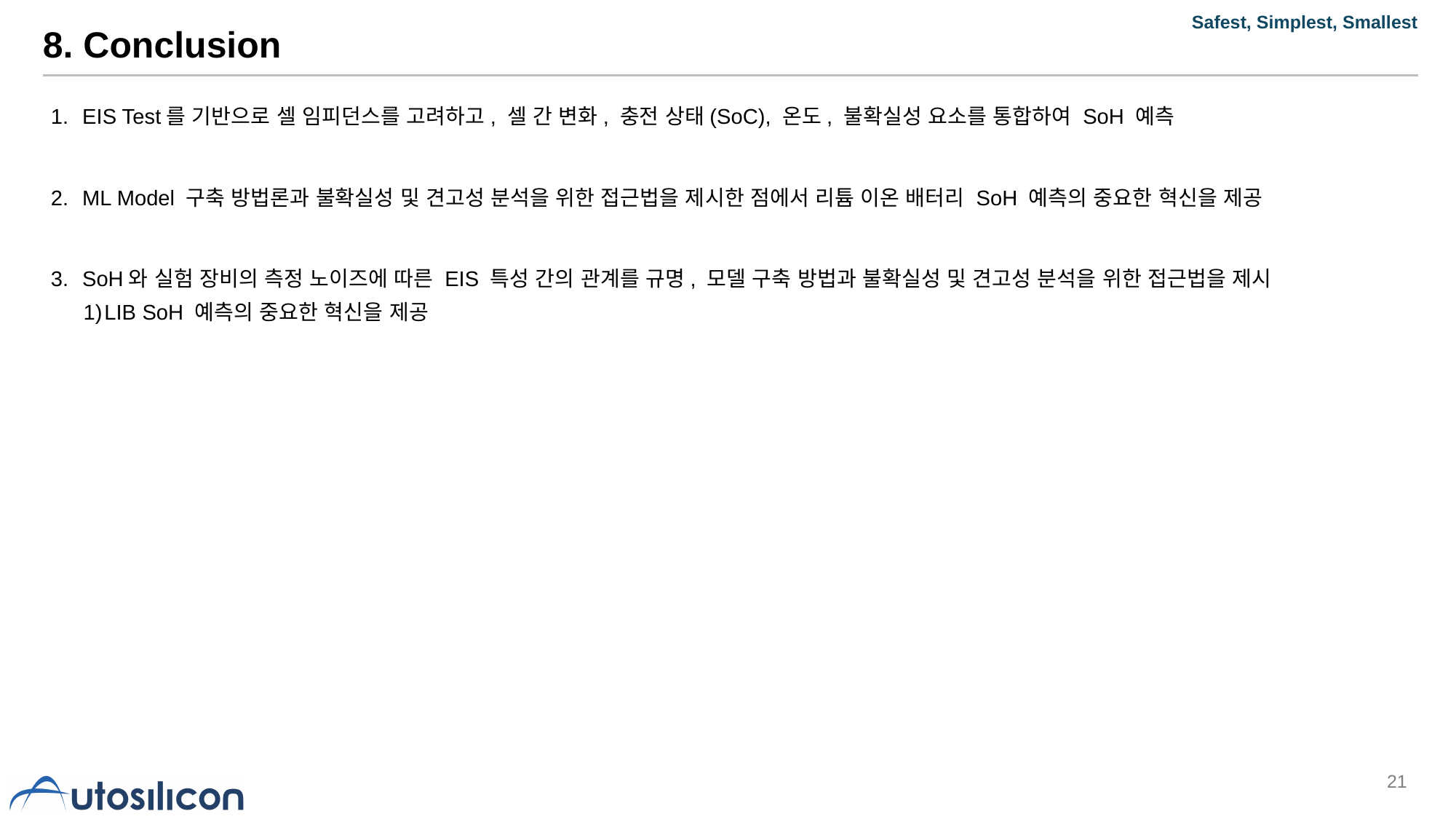

# 8. Conclusion
EIS Test를 기반으로 셀 임피던스를 고려하고, 셀 간 변화, 충전 상태(SoC), 온도, 불확실성 요소를 통합하여 SoH 예측

ML Model 구축 방법론과 불확실성 및 견고성 분석을 위한 접근법을 제시한 점에서 리튬 이온 배터리 SoH 예측의 중요한 혁신을 제공

SoH와 실험 장비의 측정 노이즈에 따른 EIS 특성 간의 관계를 규명, 모델 구축 방법과 불확실성 및 견고성 분석을 위한 접근법을 제시
LIB SoH 예측의 중요한 혁신을 제공

21